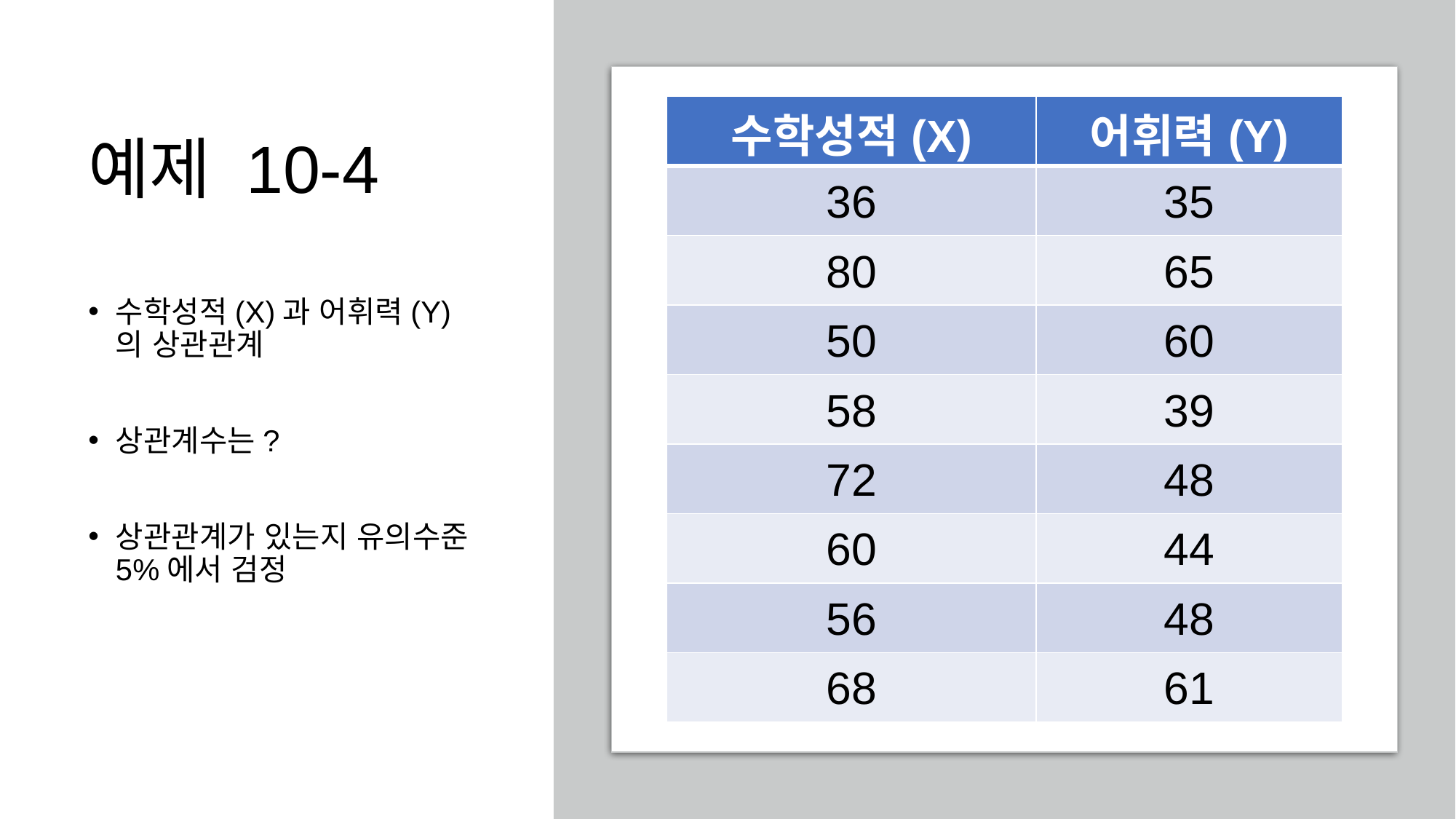

# 예제 10-4
| 수학성적(X) | 어휘력(Y) |
| --- | --- |
| 36 | 35 |
| 80 | 65 |
| 50 | 60 |
| 58 | 39 |
| 72 | 48 |
| 60 | 44 |
| 56 | 48 |
| 68 | 61 |
수학성적(X)과 어휘력(Y)의 상관관계

상관계수는?

상관관계가 있는지 유의수준 5%에서 검정